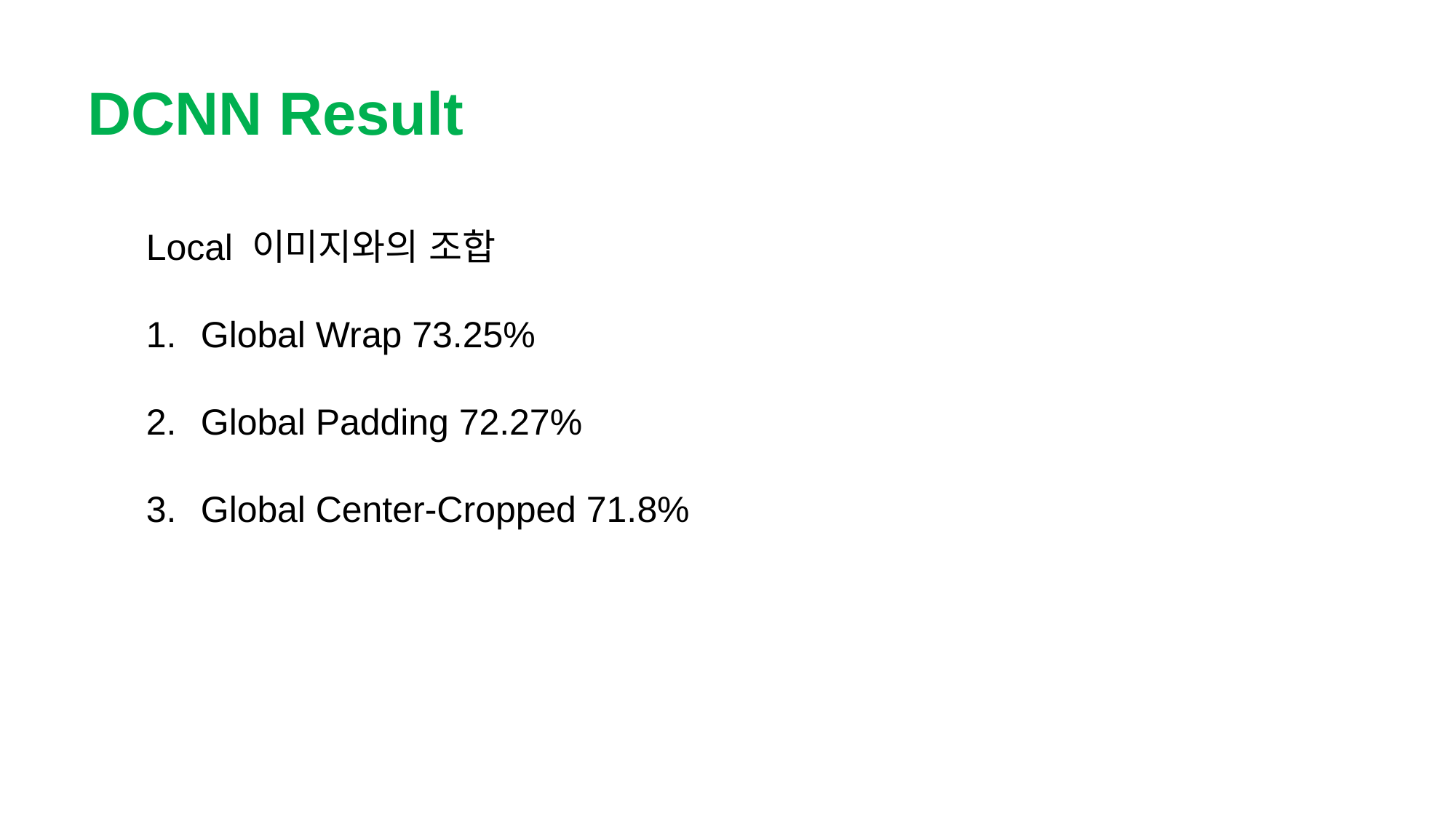

DCNN Result
Local 이미지와의 조합

Global Wrap 73.25%

Global Padding 72.27%

Global Center-Cropped 71.8%